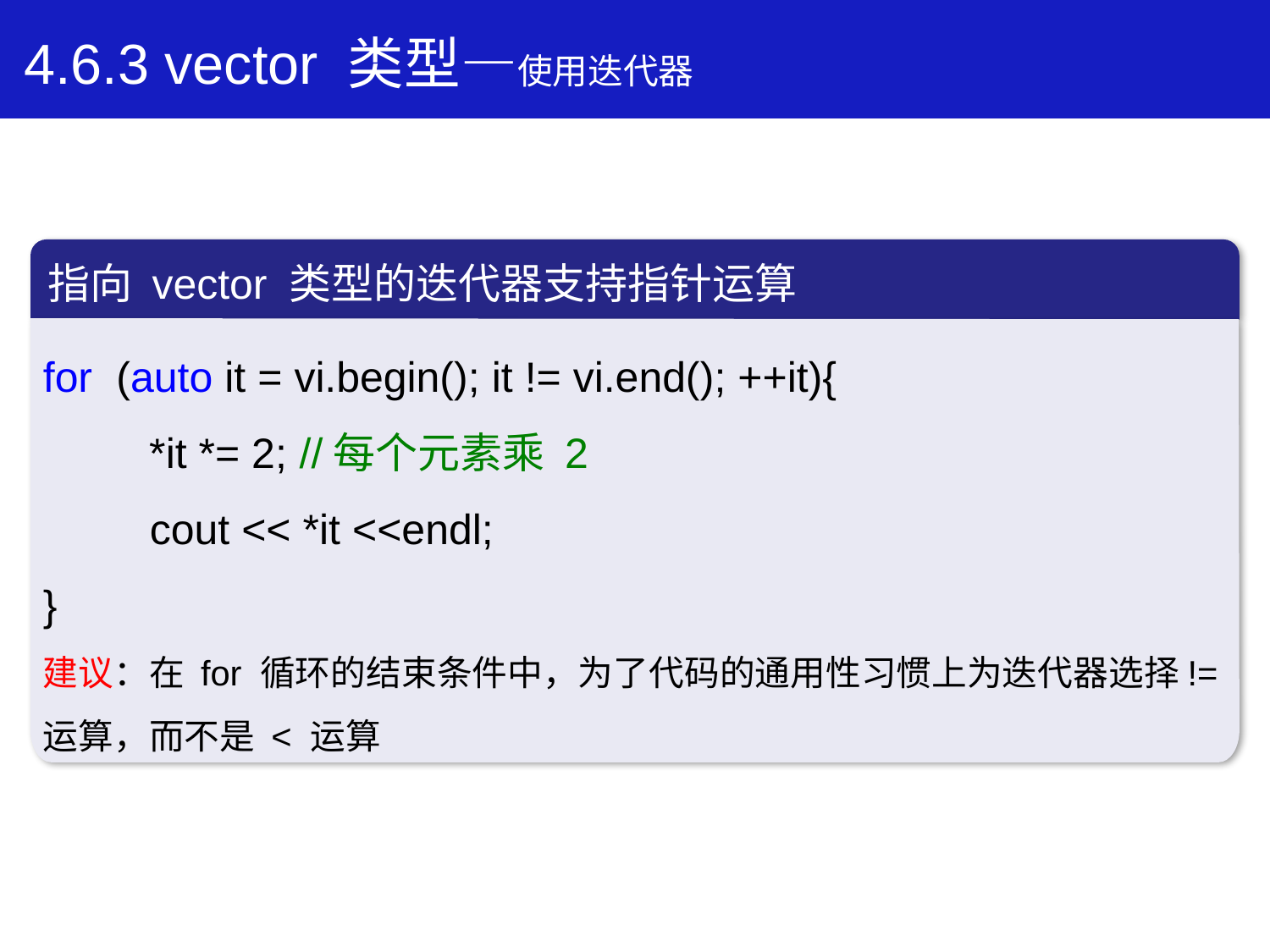

4.6.3 vector 类型—使用迭代器
指向 vector 类型的迭代器支持指针运算
for  (auto it = vi.begin(); it != vi.end(); ++it){
         *it *= 2; //每个元素乘 2
         cout << *it <<endl;
}
建议：在 for 循环的结束条件中，为了代码的通用性习惯上为迭代器选择!=
运算，而不是 < 运算
98